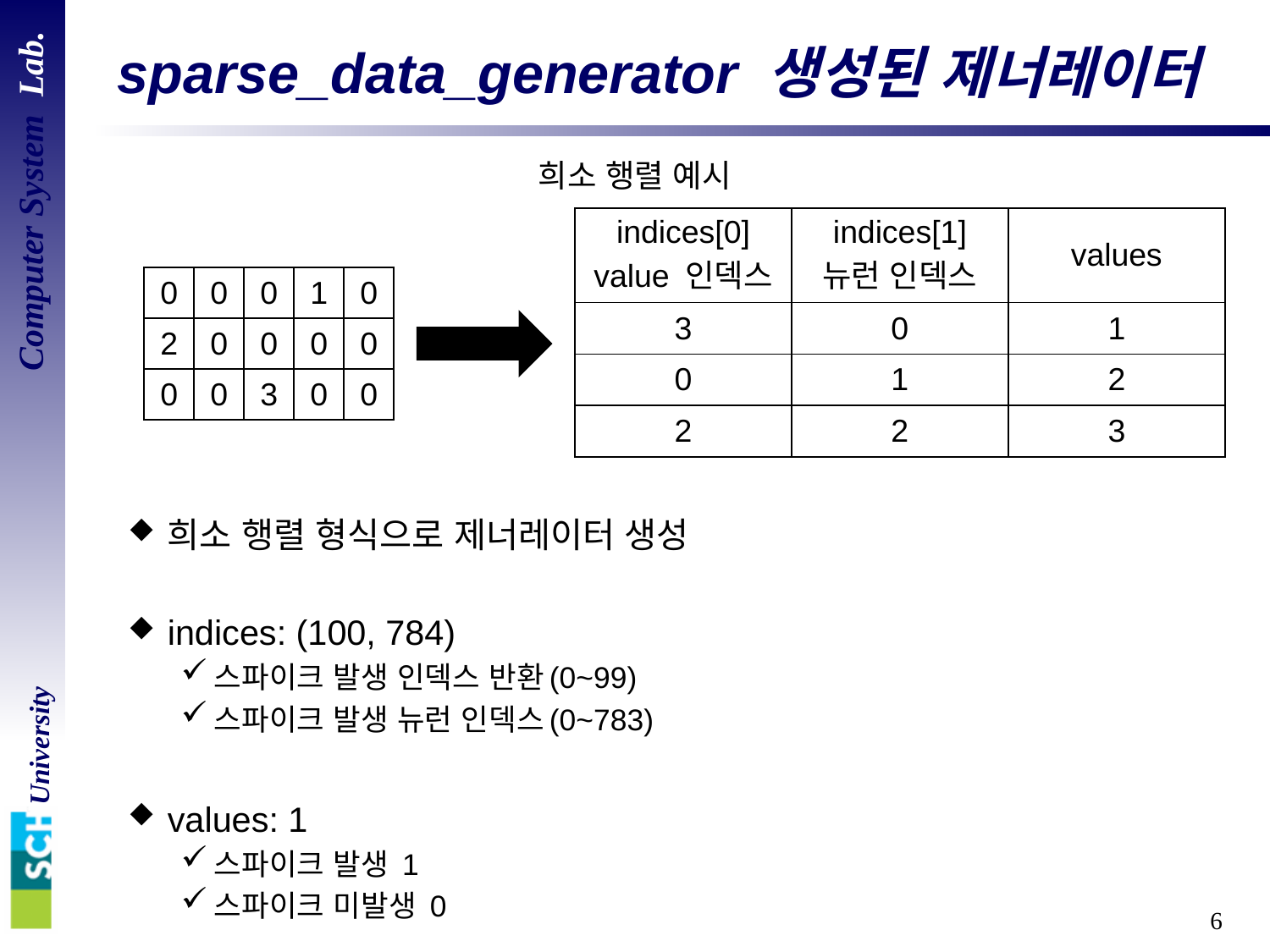

# sparse_data_generator 생성된 제너레이터
희소 행렬 예시
| indices[0] value 인덱스 | indices[1] 뉴런 인덱스 | values |
| --- | --- | --- |
| 3 | 0 | 1 |
| 0 | 1 | 2 |
| 2 | 2 | 3 |
| 0 | 0 | 0 | 1 | 0 |
| --- | --- | --- | --- | --- |
| 2 | 0 | 0 | 0 | 0 |
| 0 | 0 | 3 | 0 | 0 |

희소 행렬 형식으로 제너레이터 생성

indices: (100, 784)
스파이크 발생 인덱스 반환(0~99)
스파이크 발생 뉴런 인덱스(0~783)

values: 1
스파이크 발생 1
스파이크 미발생 0